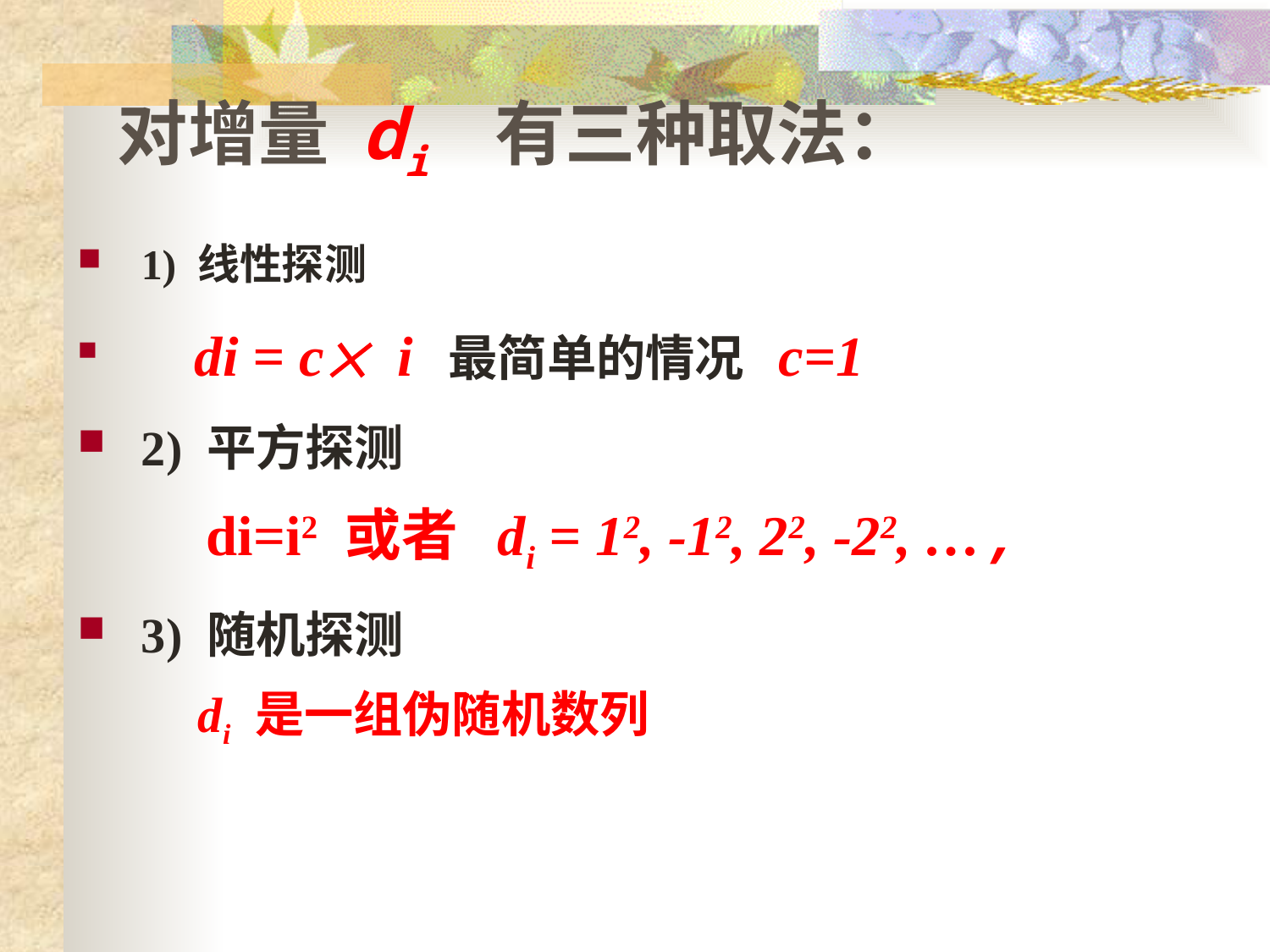

对增量 di  有三种取法：
1) 线性探测
      di = c×  i   最简单的情况  c=1
2) 平方探测
    di=i2 或者  di = 12, -12, 22, -22, …,
3) 随机探测
      di 是一组伪随机数列